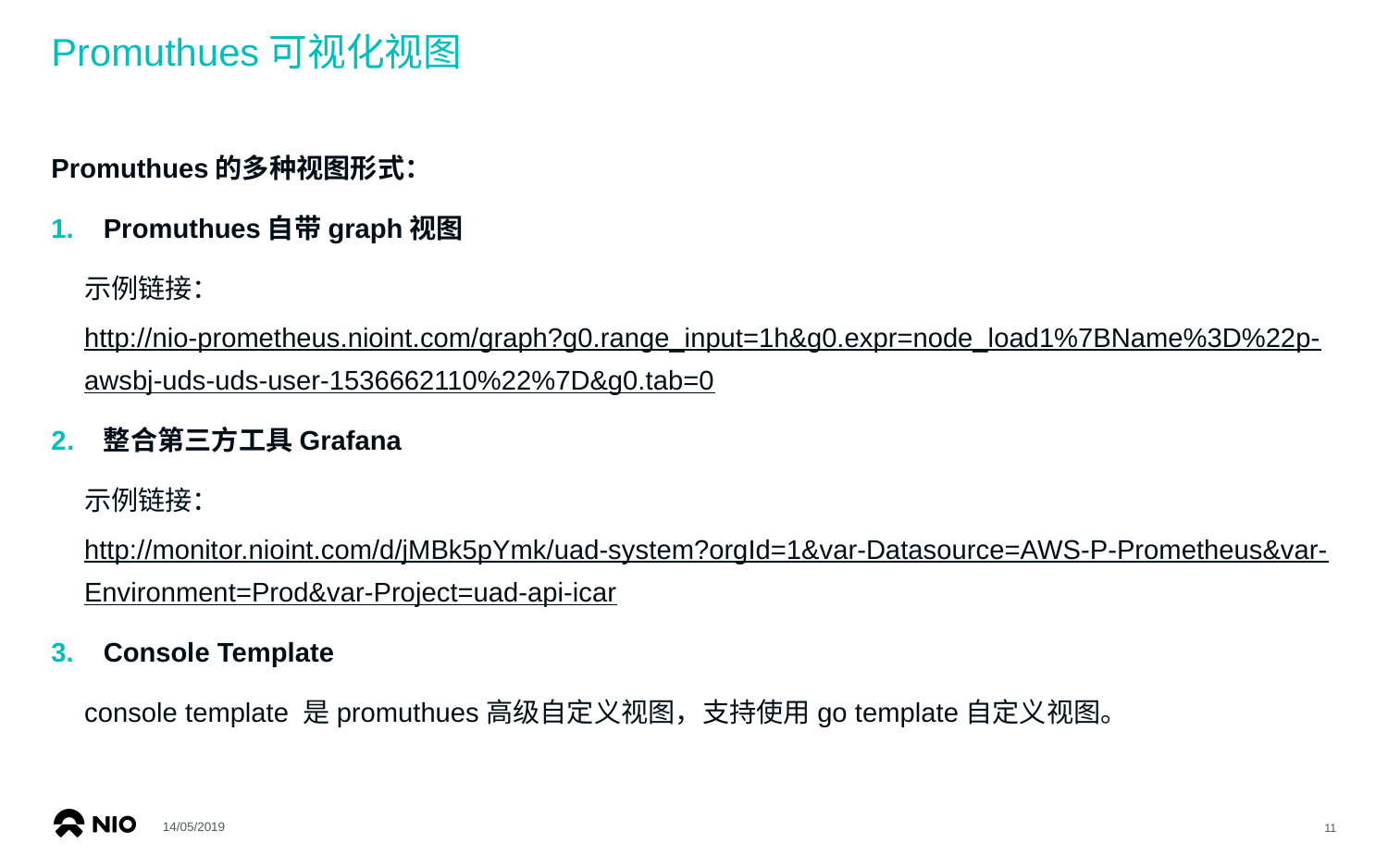

# Promuthues可视化视图
Promuthues的多种视图形式：
Promuthues自带graph视图
示例链接：http://nio-prometheus.nioint.com/graph?g0.range_input=1h&g0.expr=node_load1%7BName%3D%22p-awsbj-uds-uds-user-1536662110%22%7D&g0.tab=0
整合第三方工具Grafana
示例链接：http://monitor.nioint.com/d/jMBk5pYmk/uad-system?orgId=1&var-Datasource=AWS-P-Prometheus&var-Environment=Prod&var-Project=uad-api-icar
Console Template
console template 是promuthues高级自定义视图，支持使用go template自定义视图。

14/05/2019

11